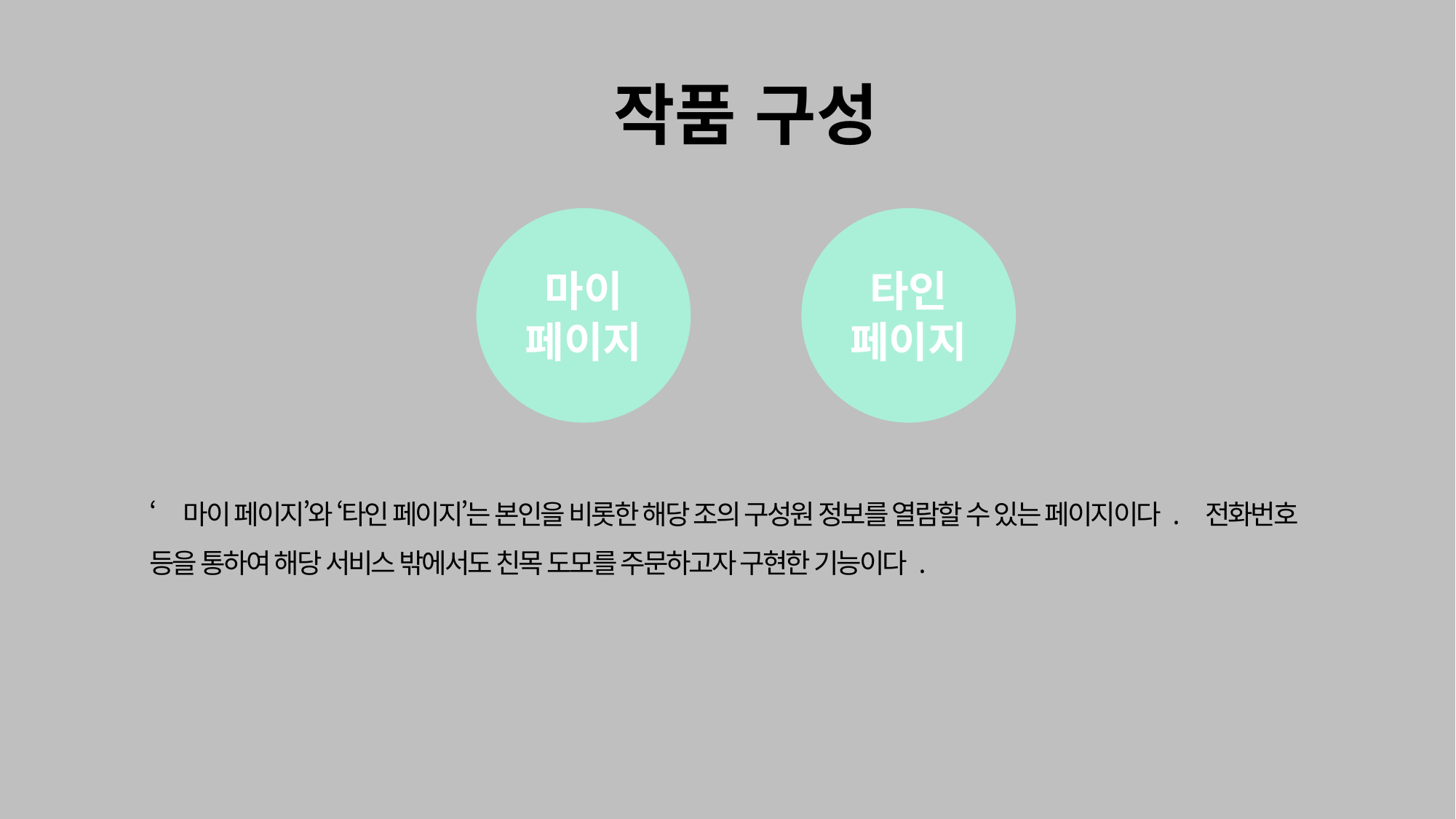

작품 구성
마이
페이지
타인
페이지
‘마이 페이지’와 ‘타인 페이지’는 본인을 비롯한 해당 조의 구성원 정보를 열람할 수 있는 페이지이다. 전화번호 등을 통하여 해당 서비스 밖에서도 친목 도모를 주문하고자 구현한 기능이다.